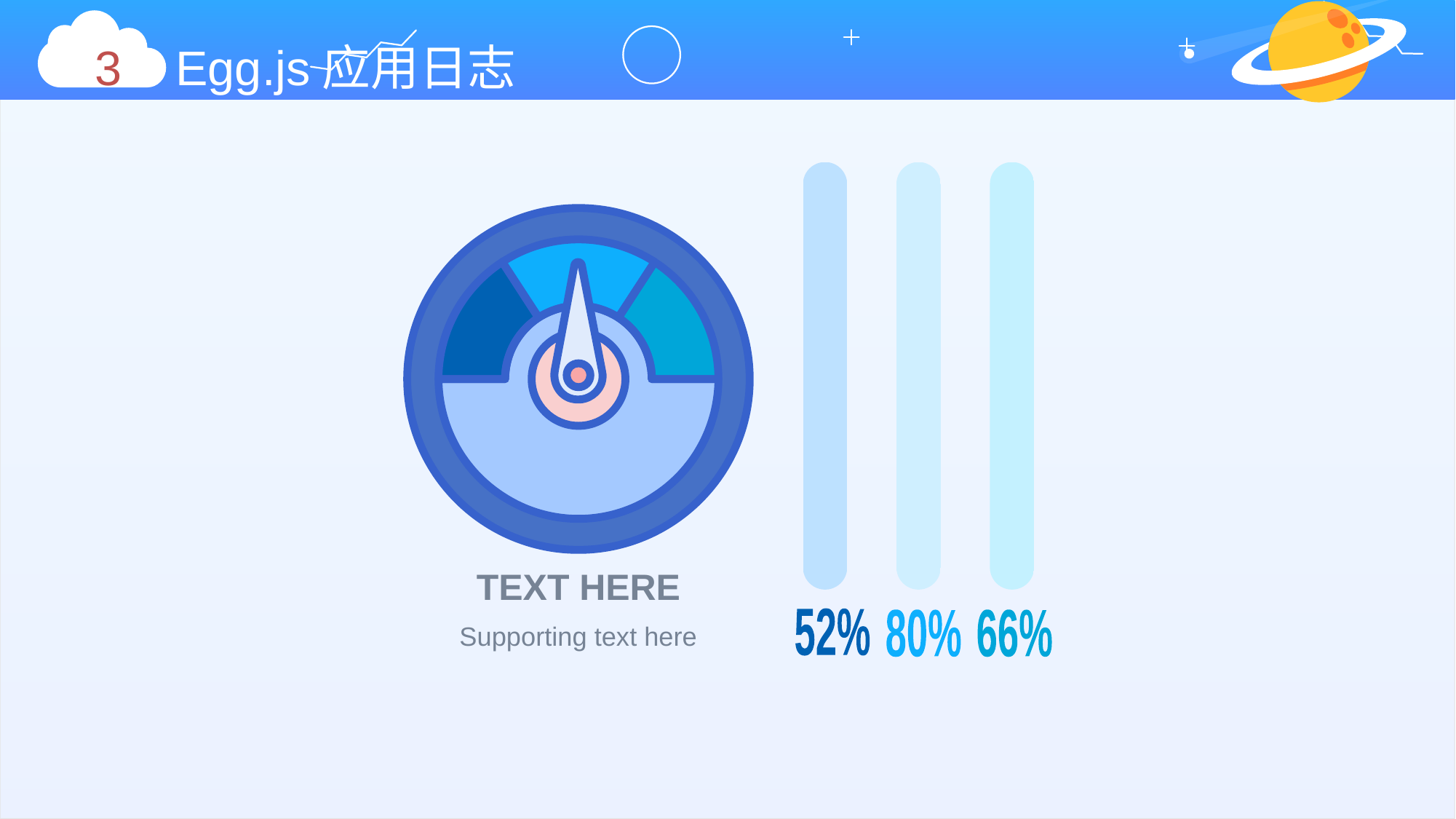

3    Egg.js应用日志

TEXT HERE
52%
80%
66%
Supporting text here